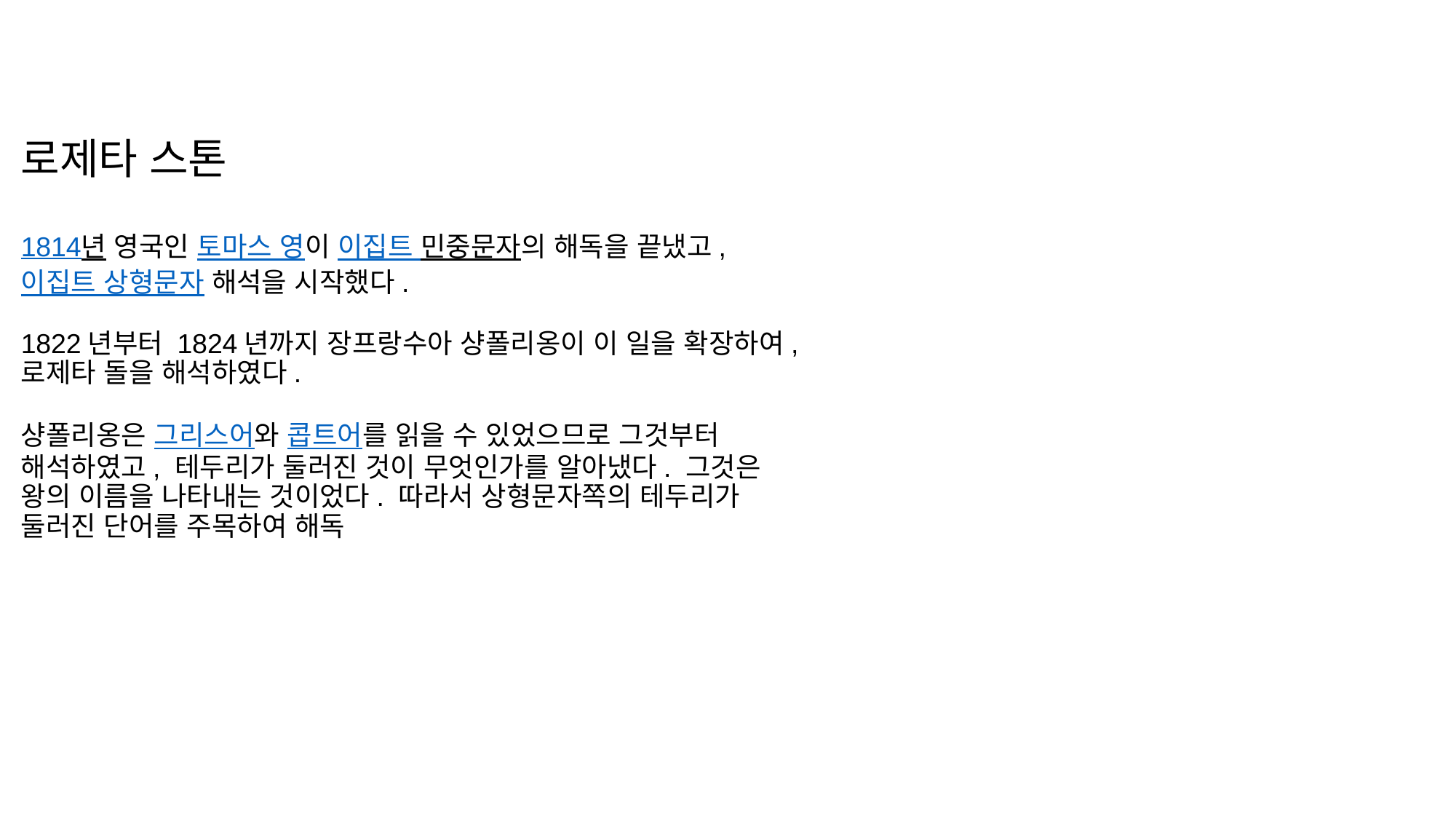

로제타 스톤
1814년 영국인 토마스 영이 이집트 민중문자의 해독을 끝냈고, 이집트 상형문자 해석을 시작했다.
1822년부터 1824년까지 장프랑수아 샹폴리옹이 이 일을 확장하여, 로제타 돌을 해석하였다.
샹폴리옹은 그리스어와 콥트어를 읽을 수 있었으므로 그것부터 해석하였고, 테두리가 둘러진 것이 무엇인가를 알아냈다. 그것은 왕의 이름을 나타내는 것이었다. 따라서 상형문자쪽의 테두리가 둘러진 단어를 주목하여 해독